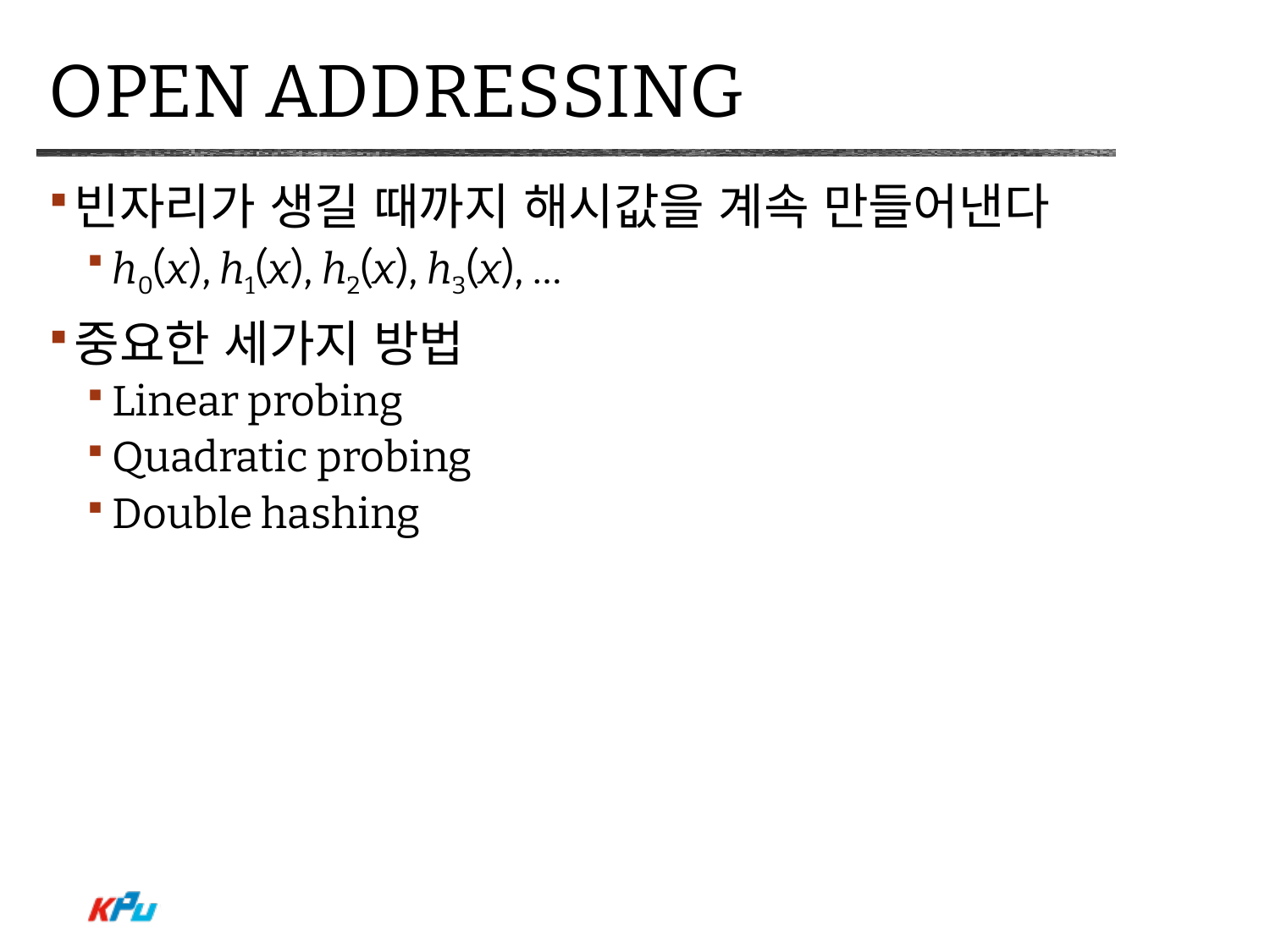

# Open Addressing
빈자리가 생길 때까지 해시값을 계속 만들어낸다
h0(x), h1(x), h2(x), h3(x), …
중요한 세가지 방법
Linear probing
Quadratic probing
Double hashing